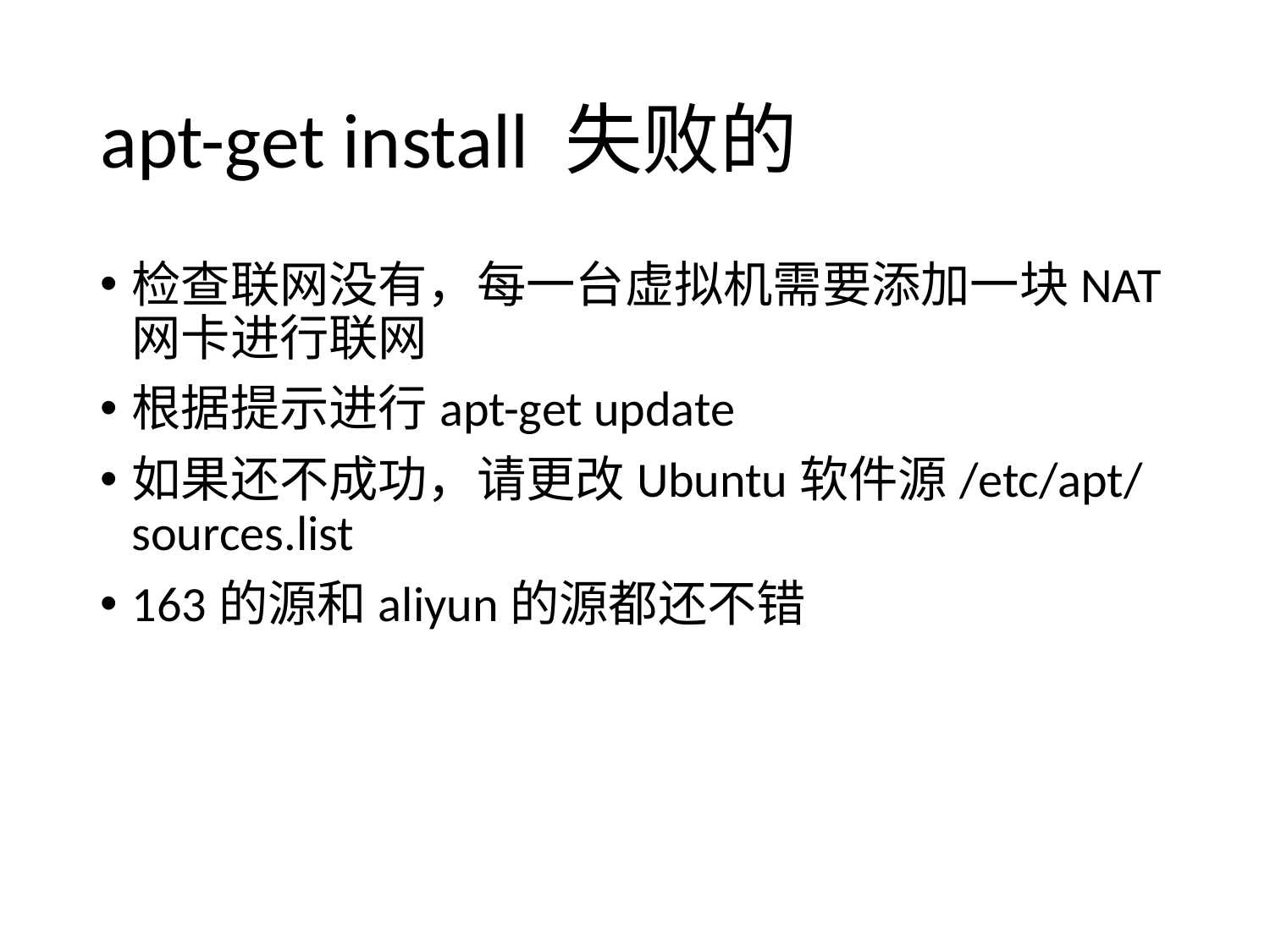

# apt-get install 失败的
检查联网没有，每一台虚拟机需要添加一块NAT网卡进行联网
根据提示进行apt-get update
如果还不成功，请更改Ubuntu软件源/etc/apt/sources.list
163的源和aliyun的源都还不错